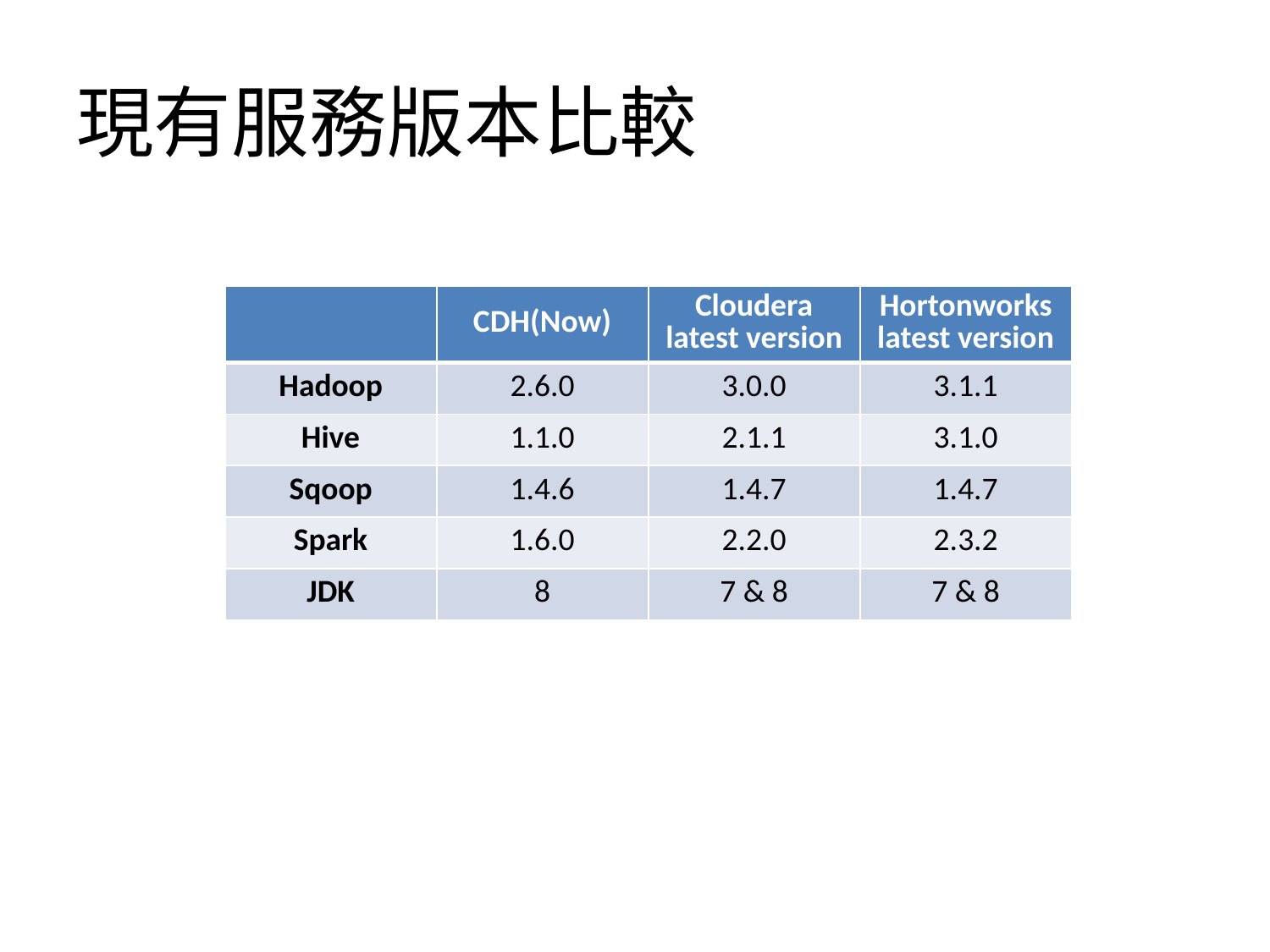

現有服務版本比較
|  | CDH(Now) | Cloudera latest version | Hortonworks latest version |
| --- | --- | --- | --- |
| Hadoop | 2.6.0 | 3.0.0 | 3.1.1 |
| Hive | 1.1.0 | 2.1.1 | 3.1.0 |
| Sqoop | 1.4.6 | 1.4.7 | 1.4.7 |
| Spark | 1.6.0 | 2.2.0 | 2.3.2 |
| JDK | 8 | 7 & 8 | 7 & 8 |